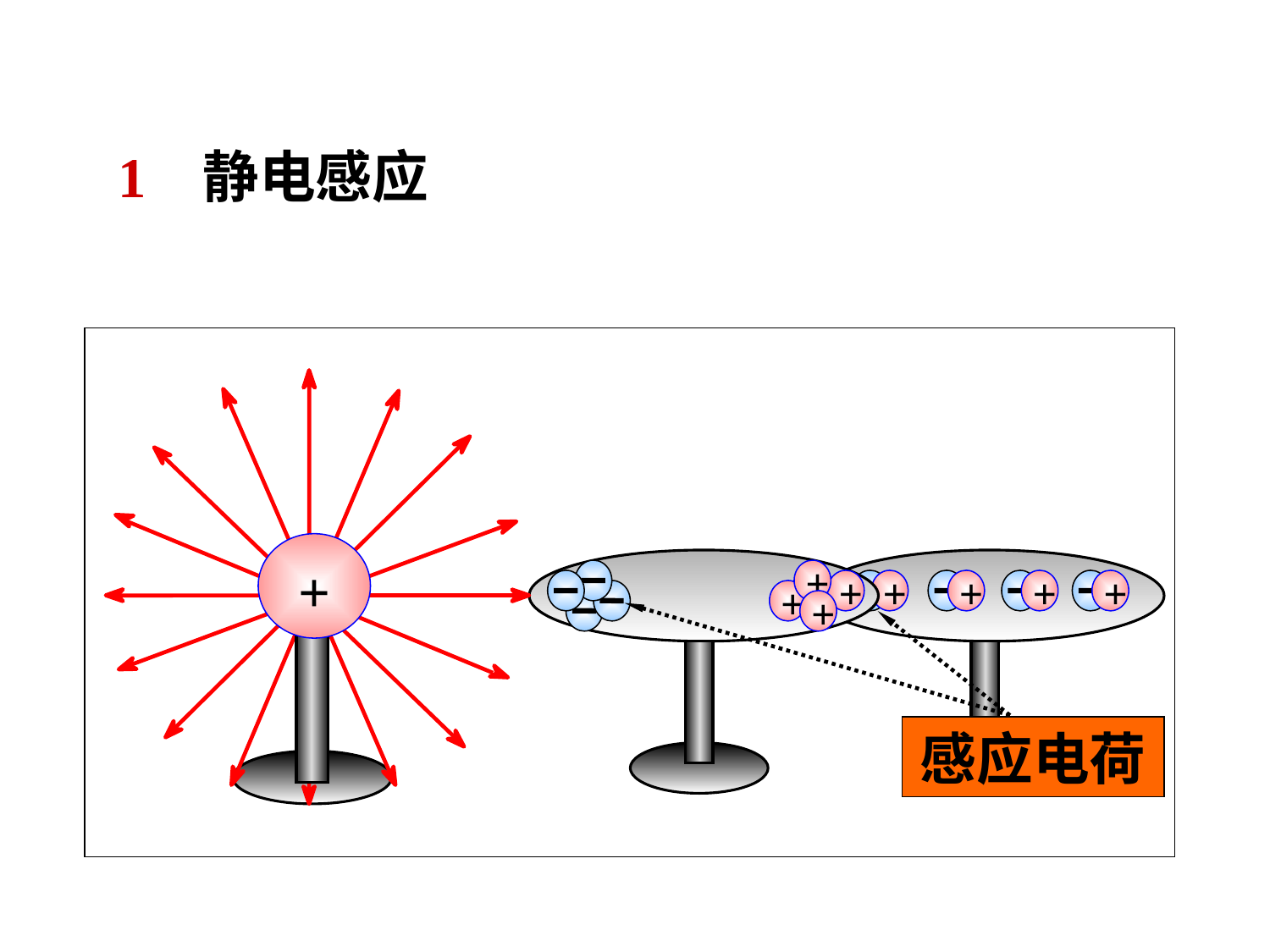

1   静电感应

+

+

+

+

+

+

+

+

+

+

感应电荷